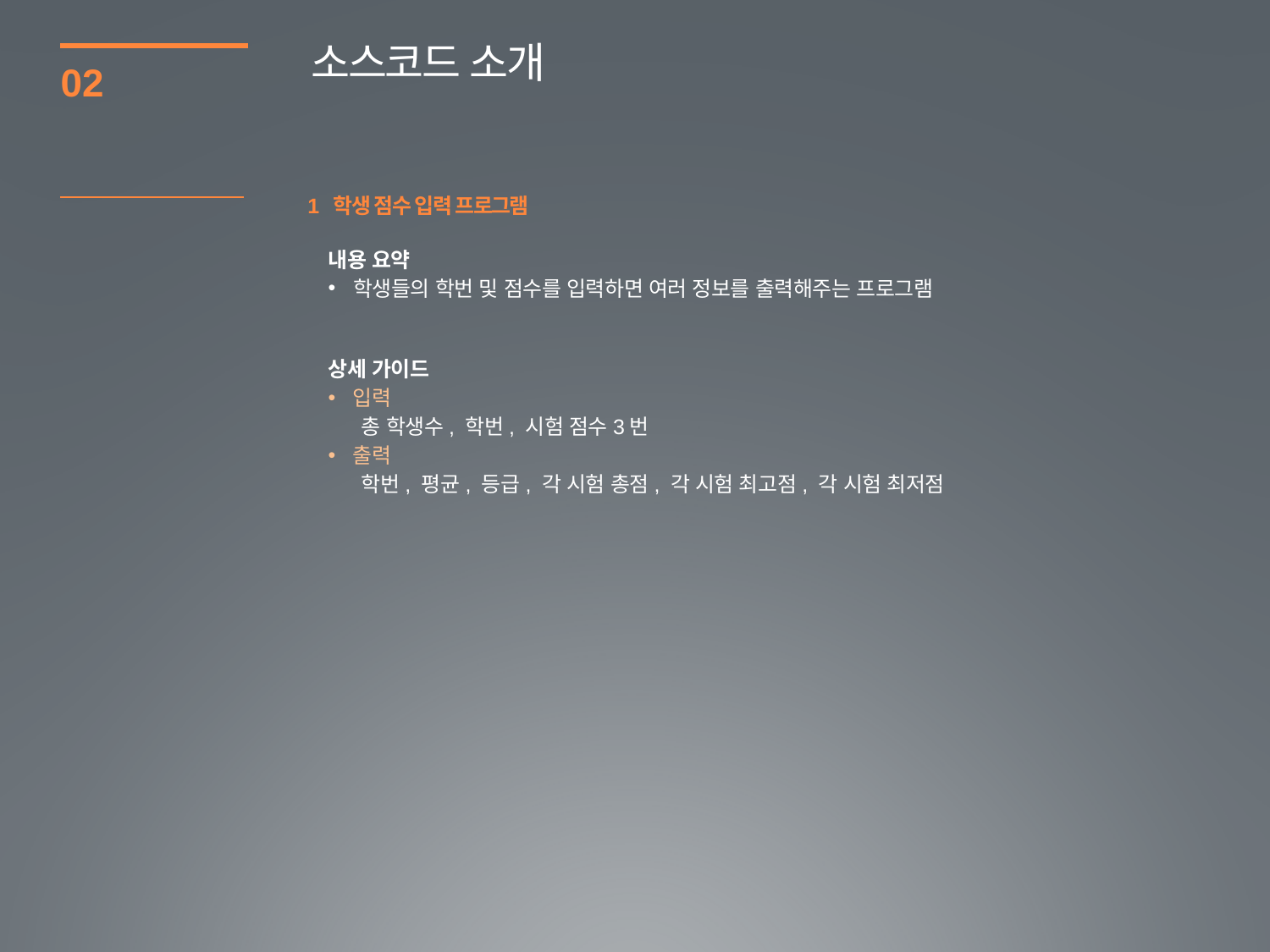

소스코드 소개
02
1  학생 점수 입력 프로그램
내용 요약
학생들의 학번 및 점수를 입력하면 여러 정보를 출력해주는 프로그램
상세 가이드
입력
     총 학생수, 학번, 시험 점수3번
출력
     학번, 평균, 등급, 각 시험 총점, 각 시험 최고점, 각 시험 최저점